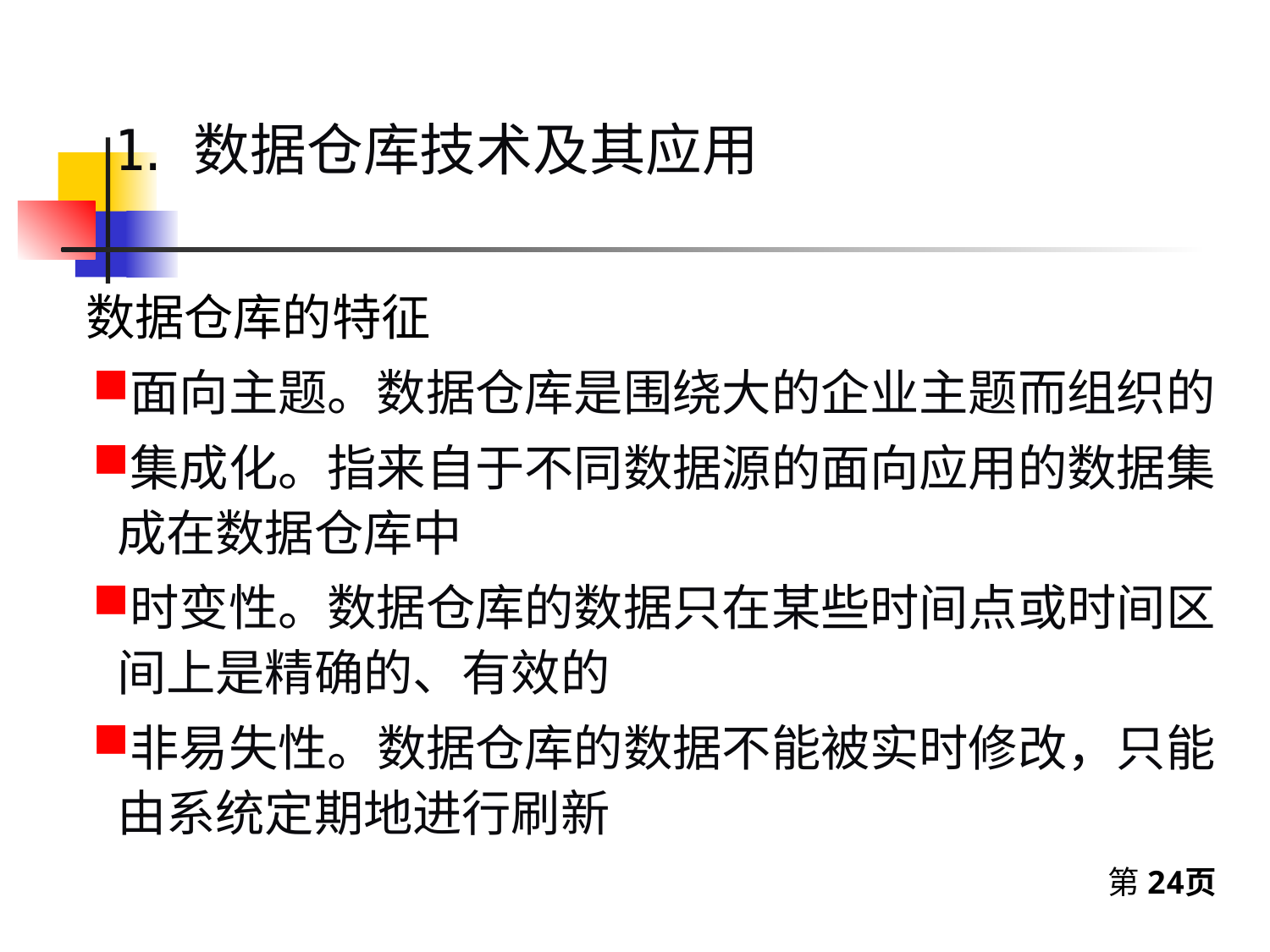

1. 数据仓库技术及其应用
数据仓库的特征
面向主题。数据仓库是围绕大的企业主题而组织的
集成化。指来自于不同数据源的面向应用的数据集成在数据仓库中
时变性。数据仓库的数据只在某些时间点或时间区间上是精确的、有效的
非易失性。数据仓库的数据不能被实时修改，只能由系统定期地进行刷新